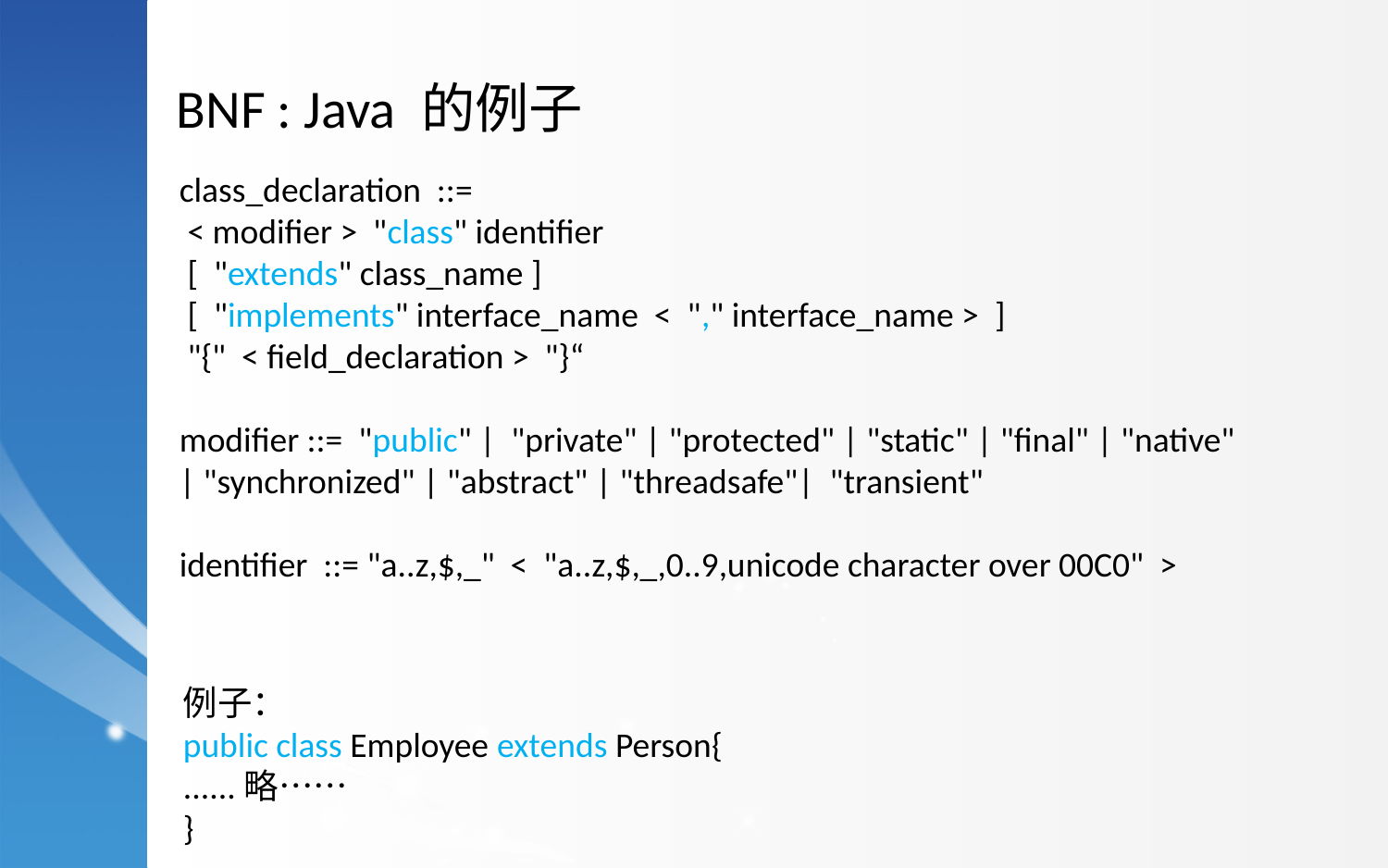

BNF : Java 的例子
class_declaration  ::=
 < modifier >  "class" identifier
 [  "extends" class_name ]
 [  "implements" interface_name  <  "," interface_name >  ]
 "{"  < field_declaration >  "}“

modifier ::=  "public" |  "private" | "protected" | "static" | "final" | "native" | "synchronized" | "abstract" | "threadsafe"|  "transient"

identifier  ::= "a..z,$,_"  <  "a..z,$,_,0..9,unicode character over 00C0"  >

例子：
public class Employee extends Person{
......略……
}